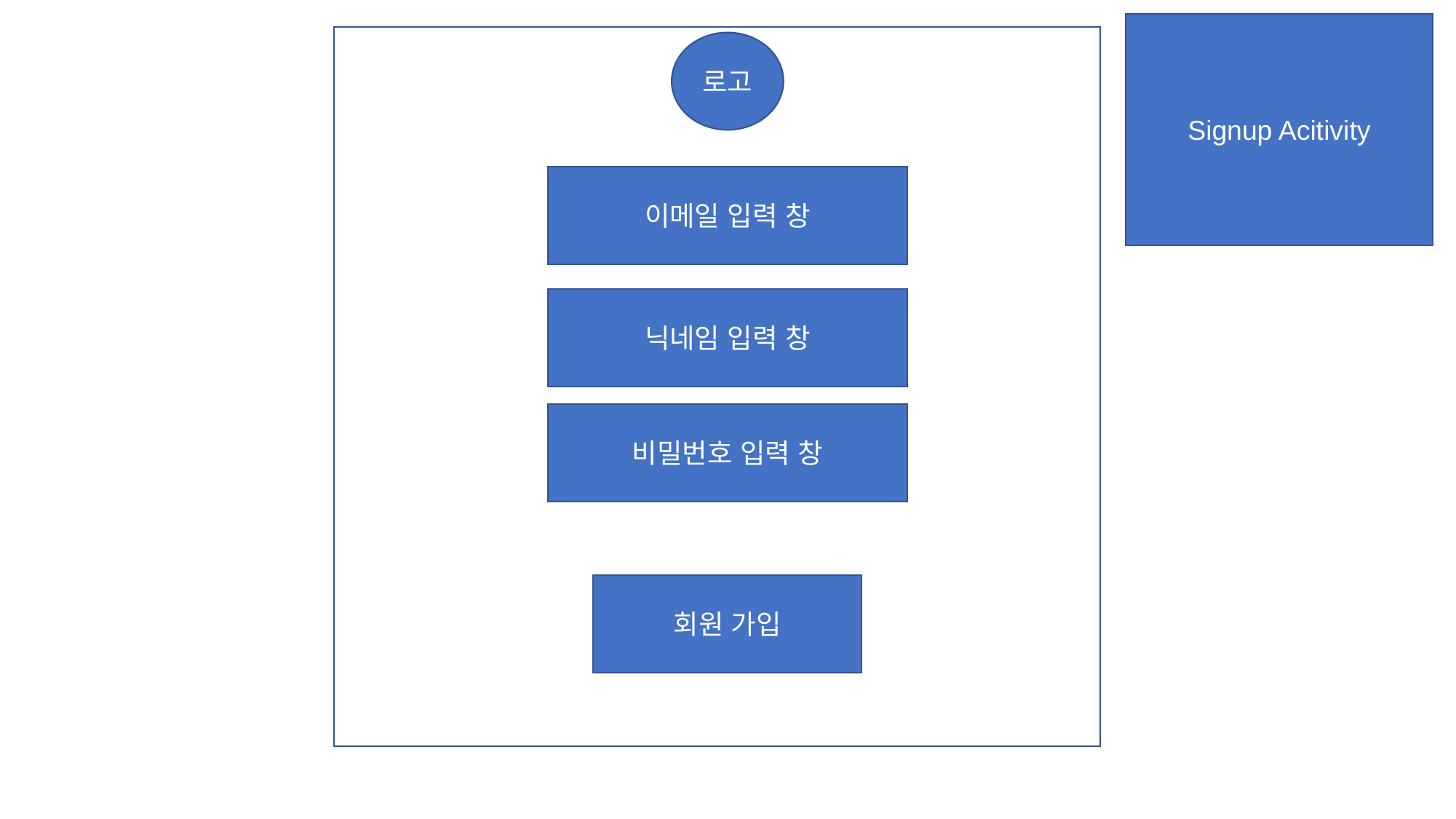

Signup Acitivity

로고
이메일 입력 창
닉네임 입력 창
비밀번호 입력 창
회원 가입